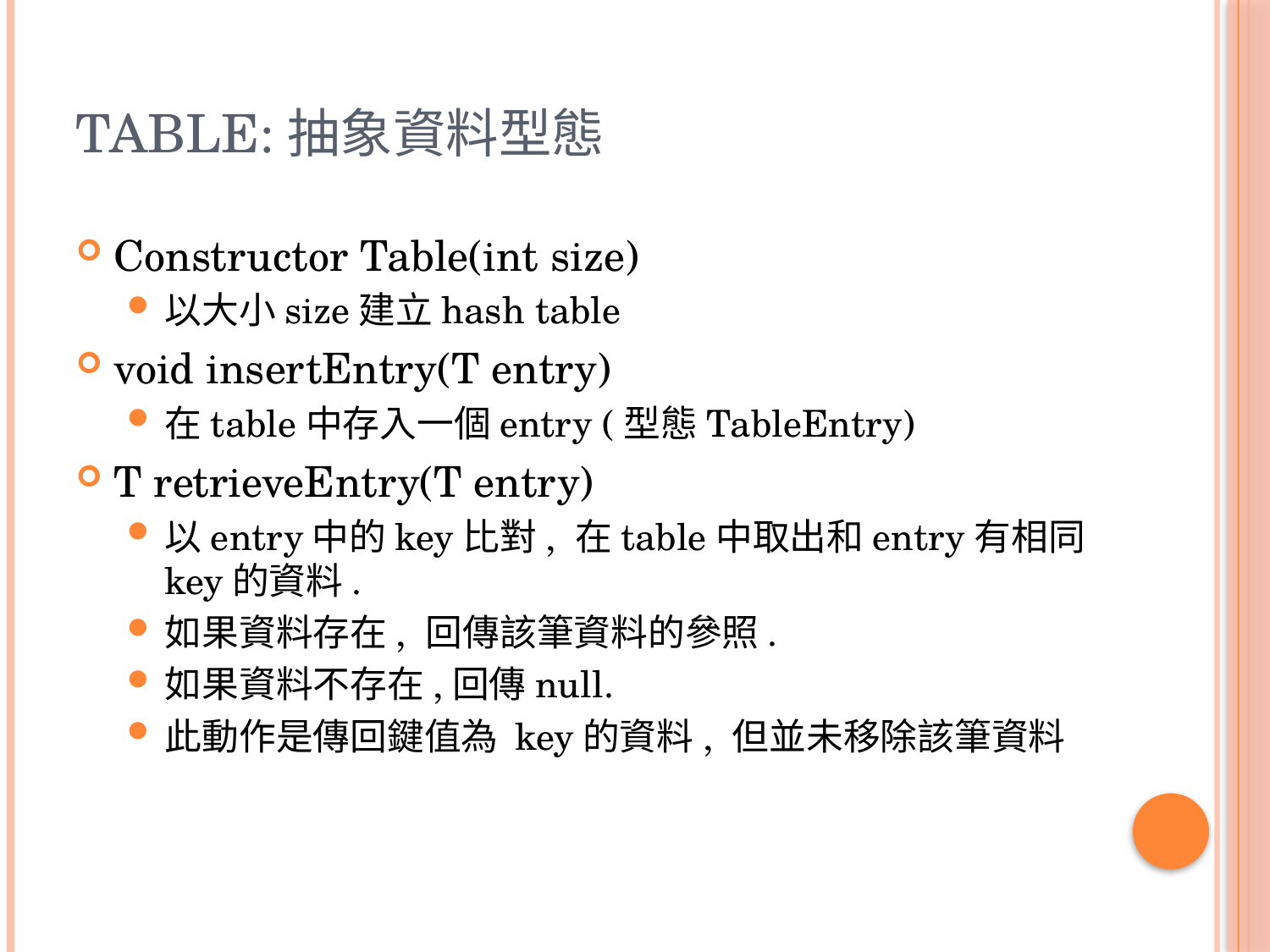

# Table:抽象資料型態
Constructor Table(int size)
以大小size建立hash table
void insertEntry(T entry)
在table中存入一個entry (型態TableEntry)
T retrieveEntry(T entry)
以entry中的key比對, 在table中取出和entry有相同key的資料.
如果資料存在, 回傳該筆資料的參照.
如果資料不存在,回傳null.
此動作是傳回鍵值為 key的資料, 但並未移除該筆資料